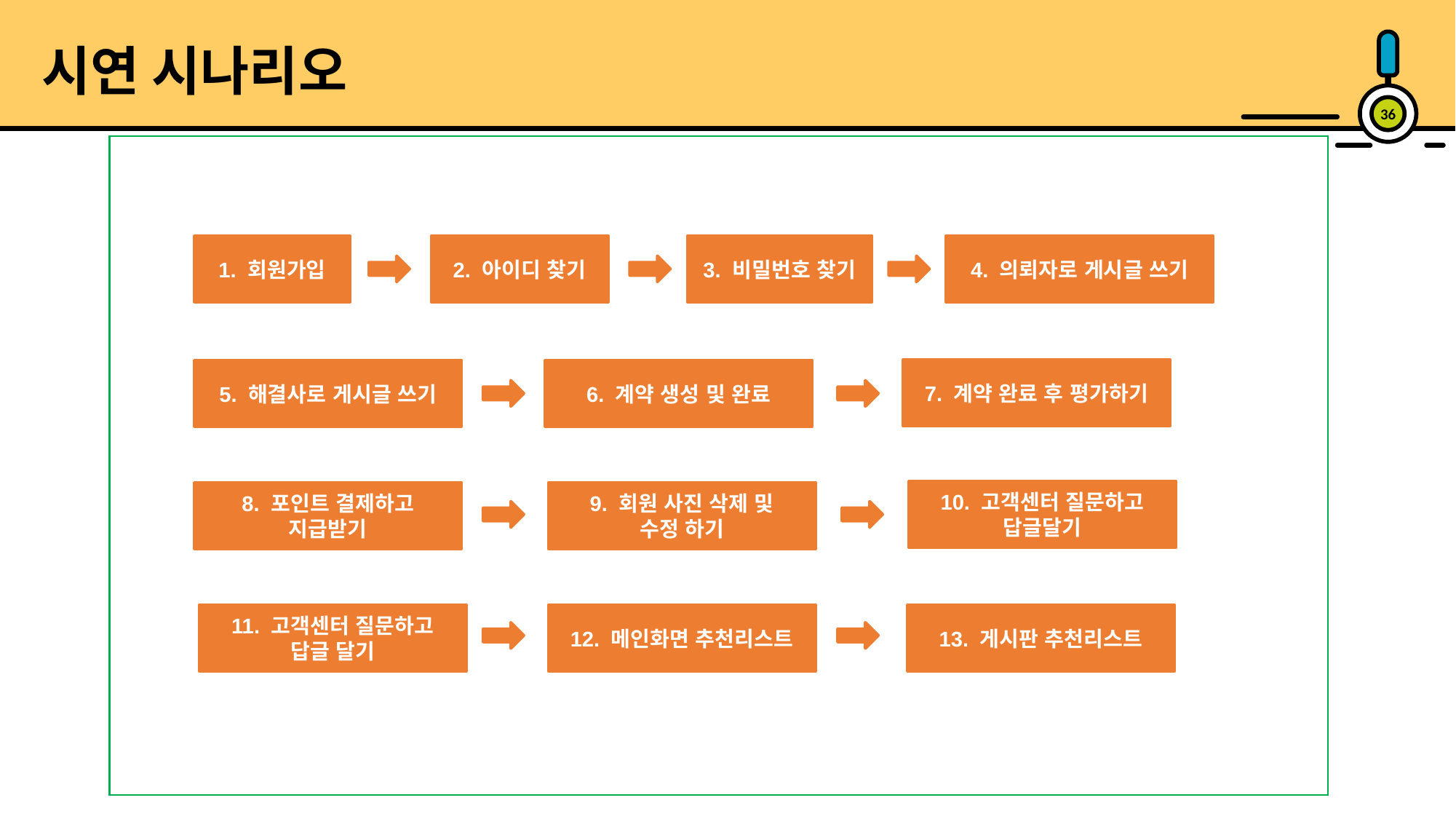

시연 시나리오
36

4. 의뢰자로 게시글 쓰기
2. 아이디 찾기
3. 비밀번호 찾기
1. 회원가입

7. 계약 완료 후 평가하기
5. 해결사로 게시글 쓰기
6. 계약 생성 및 완료

10. 고객센터 질문하고 답글달기
8. 포인트 결제하고 지급받기
9. 회원 사진 삭제 및
수정 하기

12. 메인화면 추천리스트
13. 게시판 추천리스트
11. 고객센터 질문하고 답글 달기